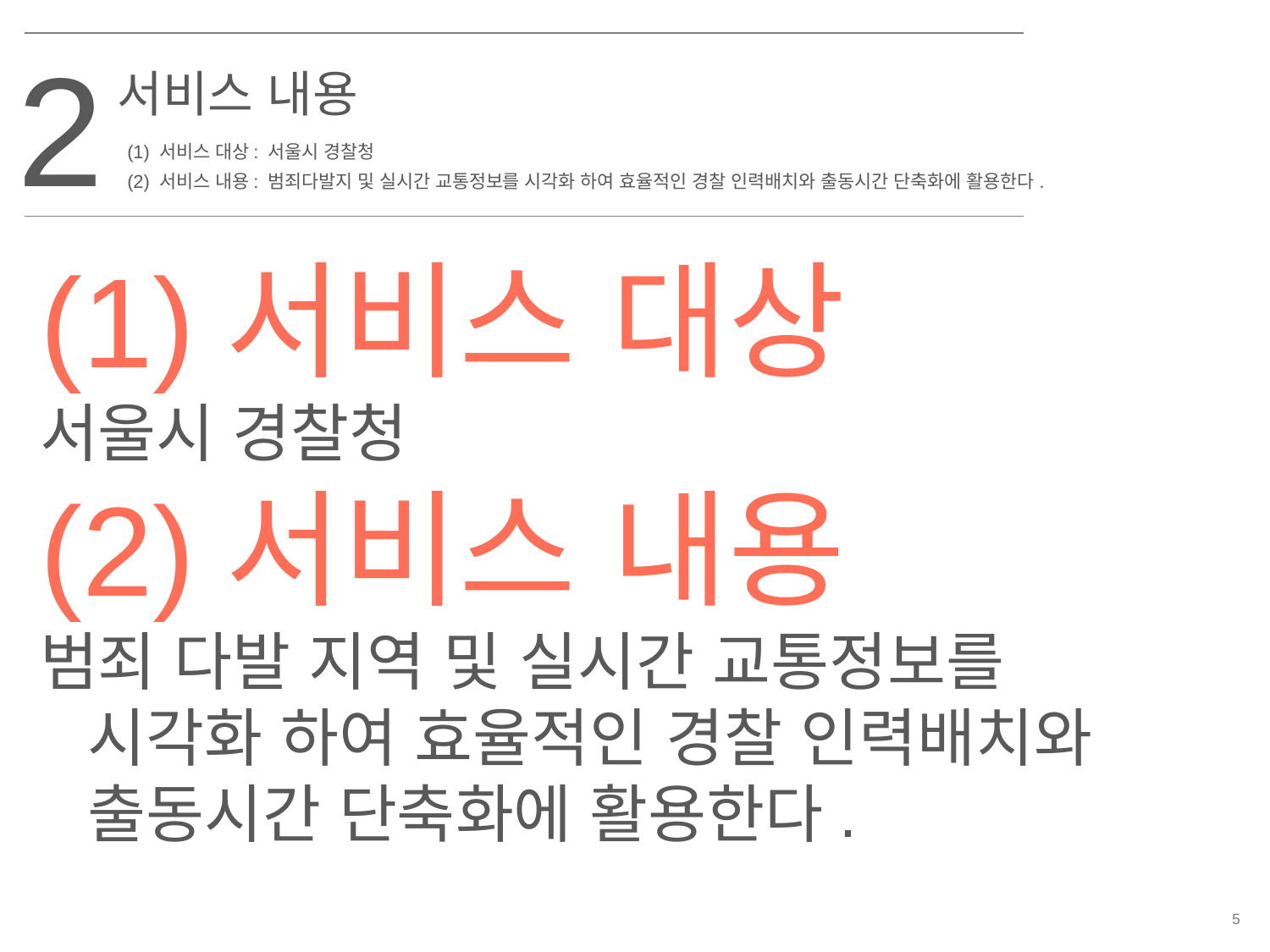

2
서비스 내용
(1) 서비스 대상: 서울시 경찰청
(2) 서비스 내용: 범죄다발지 및 실시간 교통정보를 시각화 하여 효율적인 경찰 인력배치와 출동시간 단축화에 활용한다.
(1)서비스 대상
서울시 경찰청
(2)서비스 내용
범죄 다발 지역 및 실시간 교통정보를 시각화 하여 효율적인 경찰 인력배치와 출동시간 단축화에 활용한다.